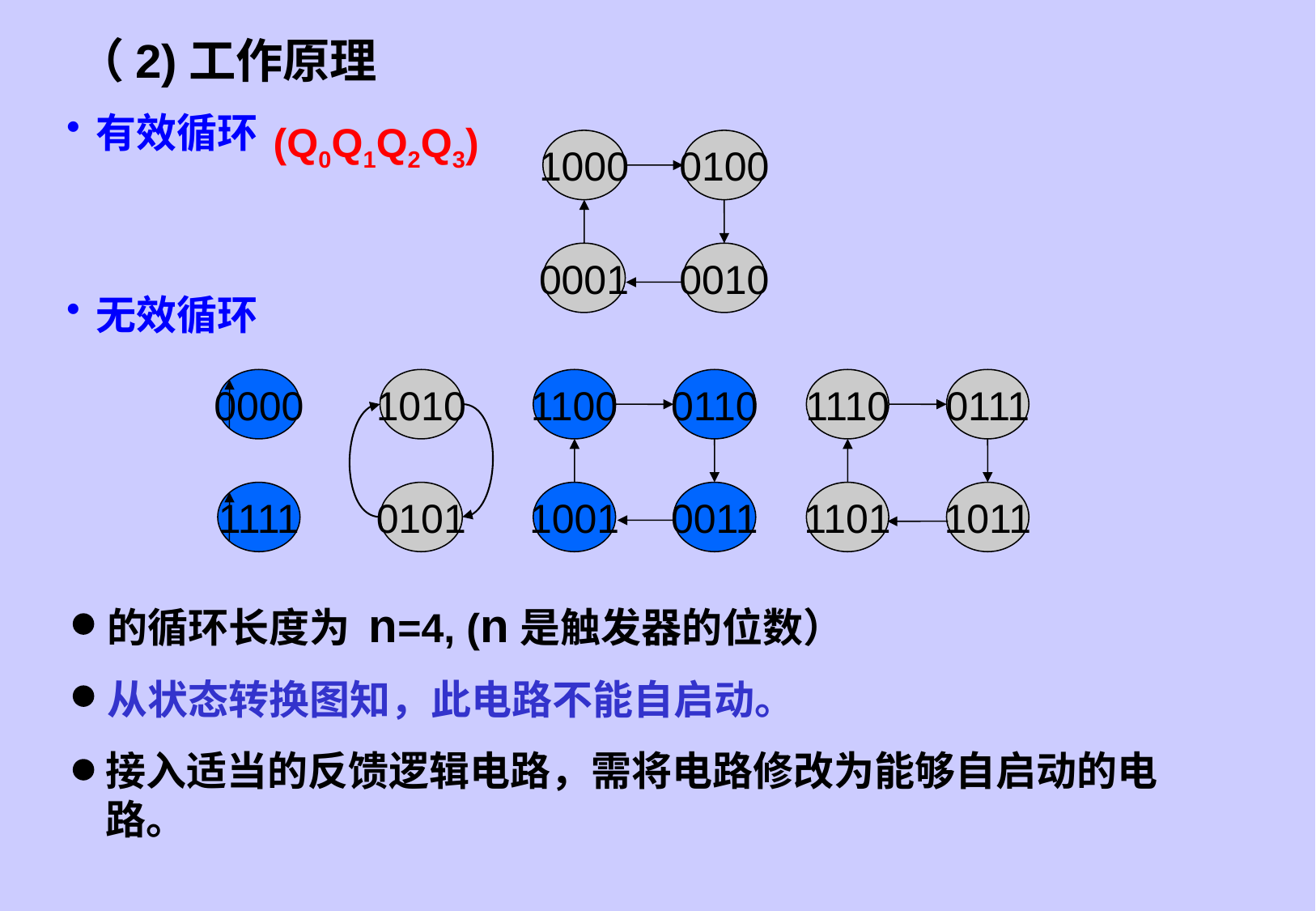

（2)工作原理
有效循环
(Q0Q1Q2Q3)
1000
0100

0001
0010

无效循环
0000
1111
1010
0101
1100
0110

1001
0011

1110
0111

1101
1011

的循环长度为 n=4, (n是触发器的位数）

从状态转换图知，此电路不能自启动。

接入适当的反馈逻辑电路，需将电路修改为能够自启动的电路。